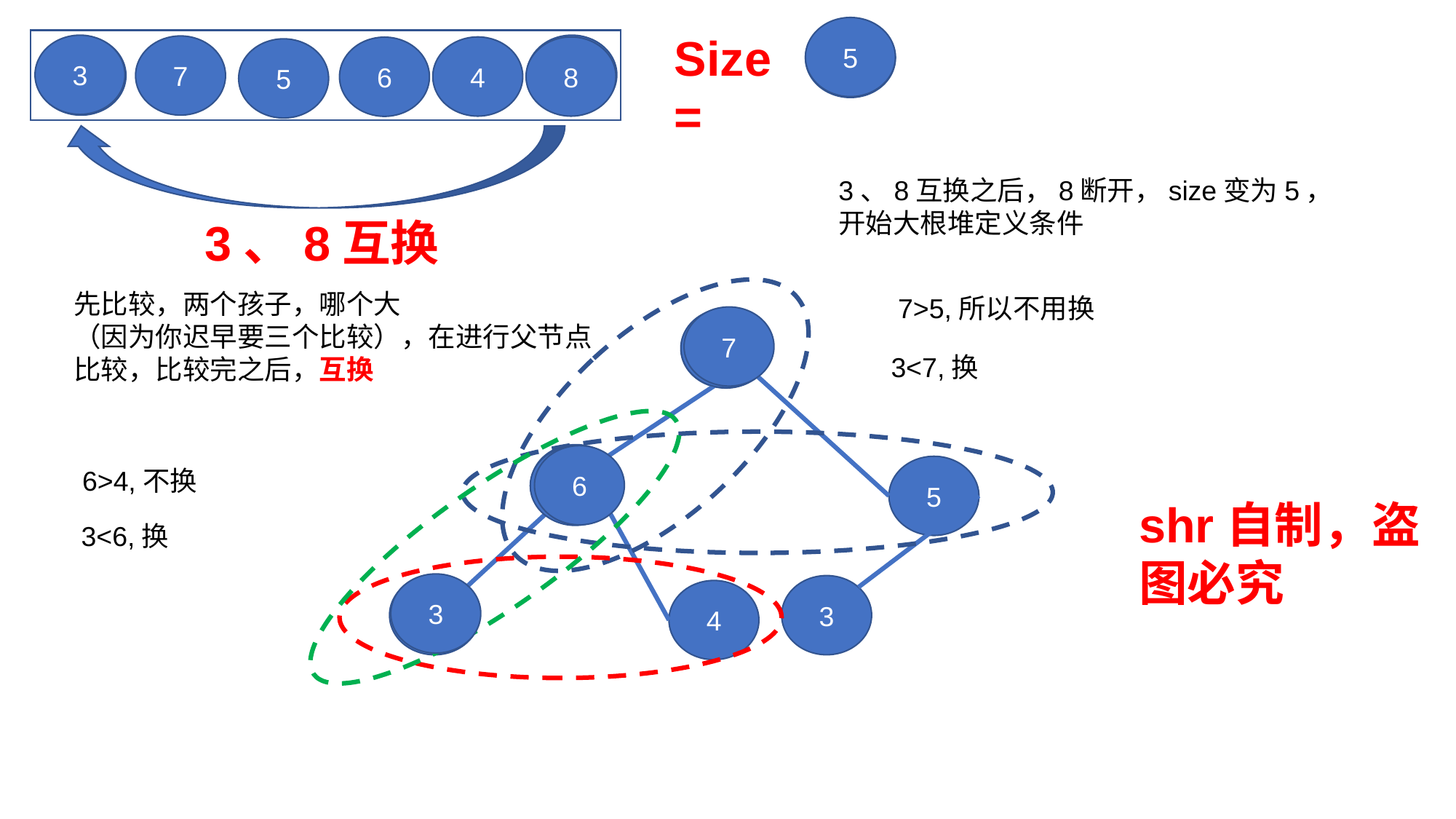

5
6
Size=

3
3
7
8
4
8
6
5

3、8互换之后，8断开，size变为5，
开始大根堆定义条件

3、8互换

先比较，两个孩子，哪个大
（因为你迟早要三个比较），在进行父节点比较，比较完之后，互换
7>5,所以不用换
7
3
8

3<7,换

7
6
3
5
6>4,不换
shr自制，盗图必究
3<6,换
3
3
6
4